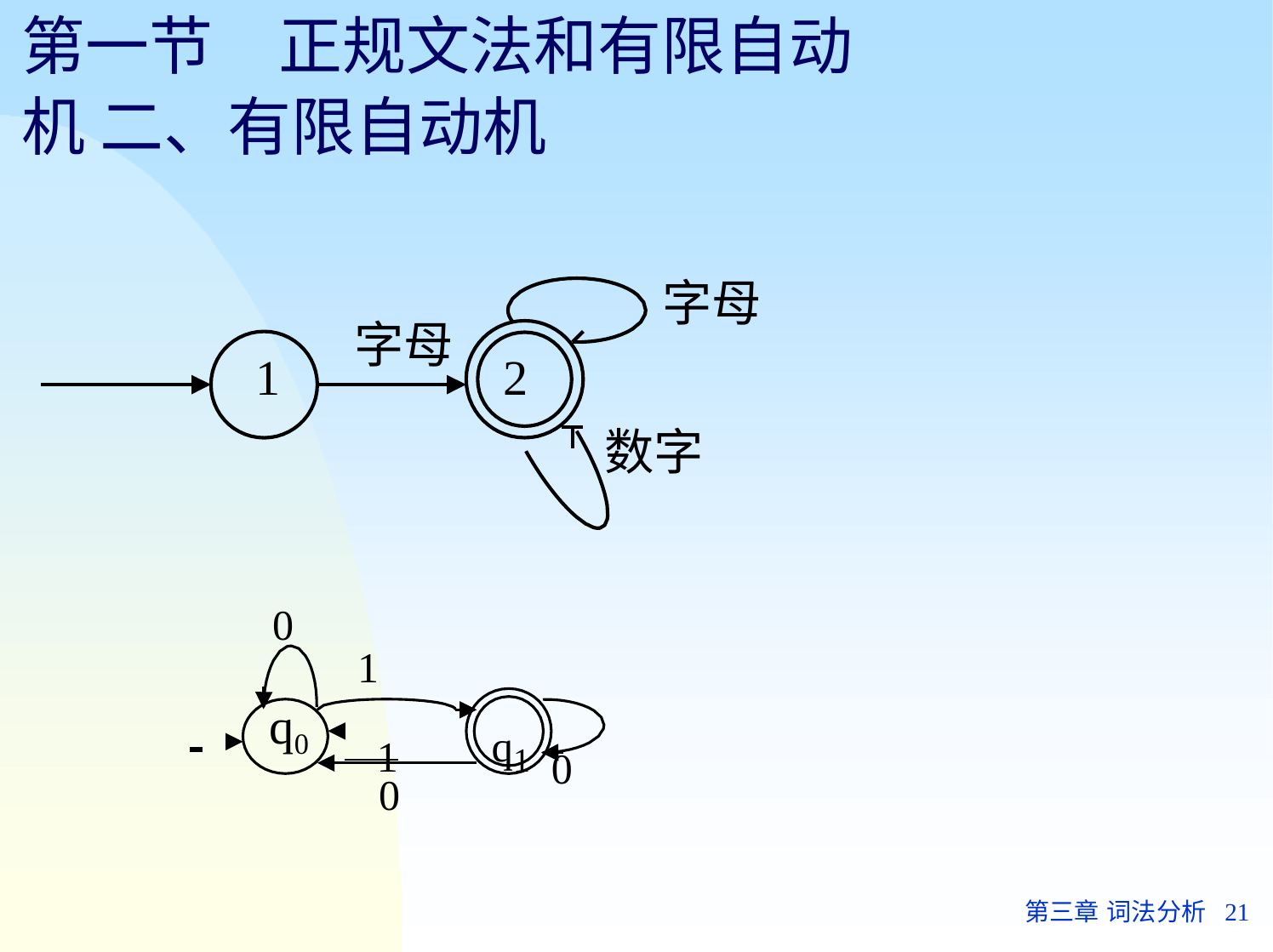

# 第一节	正规文法和有限自动机 二、有限自动机
字母

字母

1
2
数字
0
1
   1		q1

 		q0

0
0
第三章 词法分析	21